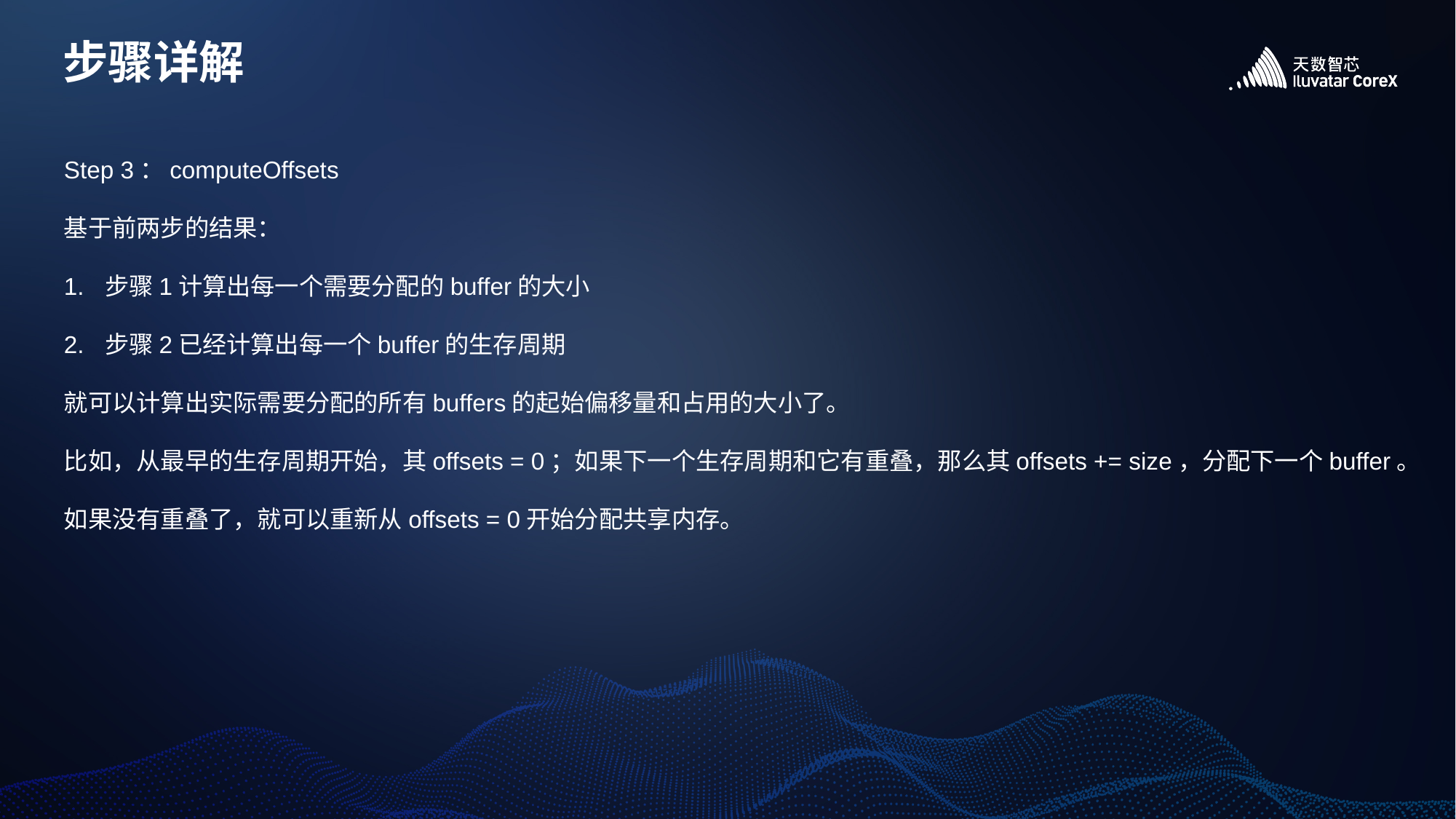

# 步骤详解
Step 3：computeOffsets
基于前两步的结果：
步骤1计算出每一个需要分配的buffer的大小
步骤2已经计算出每一个buffer的生存周期
就可以计算出实际需要分配的所有buffers的起始偏移量和占用的大小了。
比如，从最早的生存周期开始，其offsets = 0；如果下一个生存周期和它有重叠，那么其offsets += size，分配下一个buffer。如果没有重叠了，就可以重新从offsets = 0开始分配共享内存。